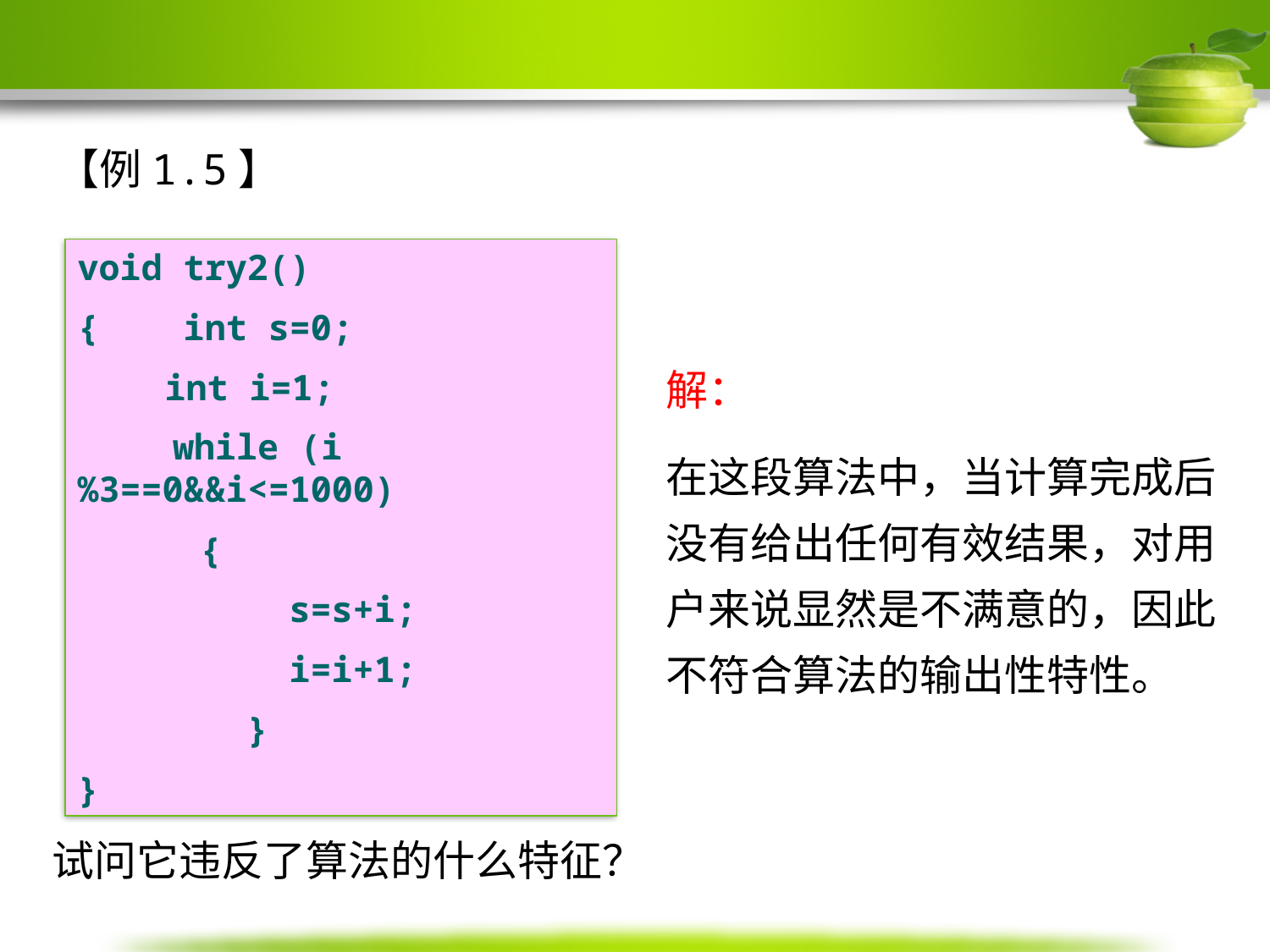

【例1.5】
void try2()
{    int s=0;
　　 int i=1;
　　  while (i%3==0&&i<=1000)
　　　 {
          s=s+i;
          i=i+1;
        }
}
解：
在这段算法中，当计算完成后没有给出任何有效结果，对用户来说显然是不满意的，因此不符合算法的输出性特性。
　　试问它违反了算法的什么特征？